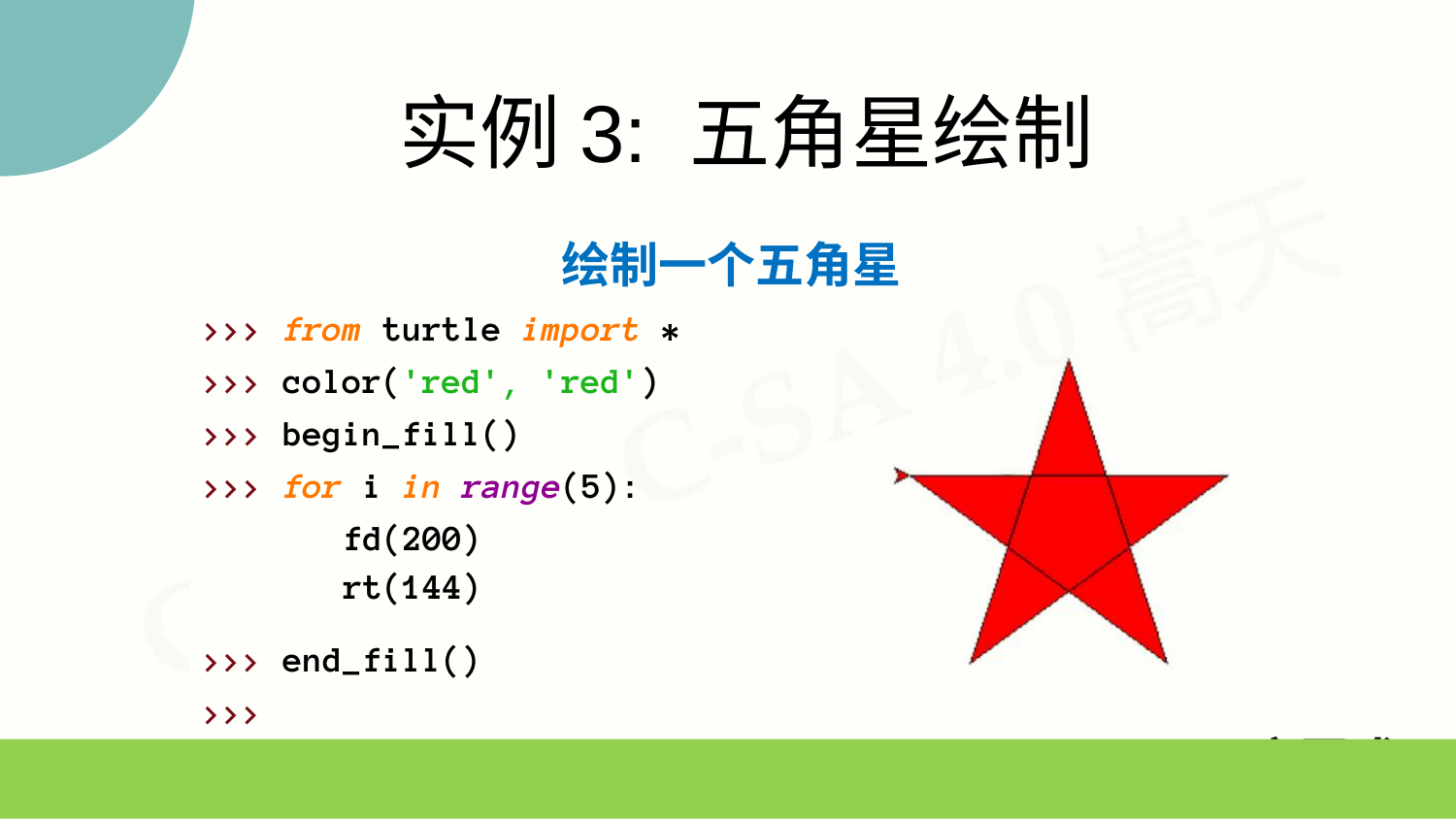

实例3: 五角星绘制
绘制一个五角星
>>> from turtle import *
>>> color('red', 'red')
>>> begin_fill()
>>> for i in range(5):
fd(200)
rt(144)
>>> end_fill()
>>>
交互式